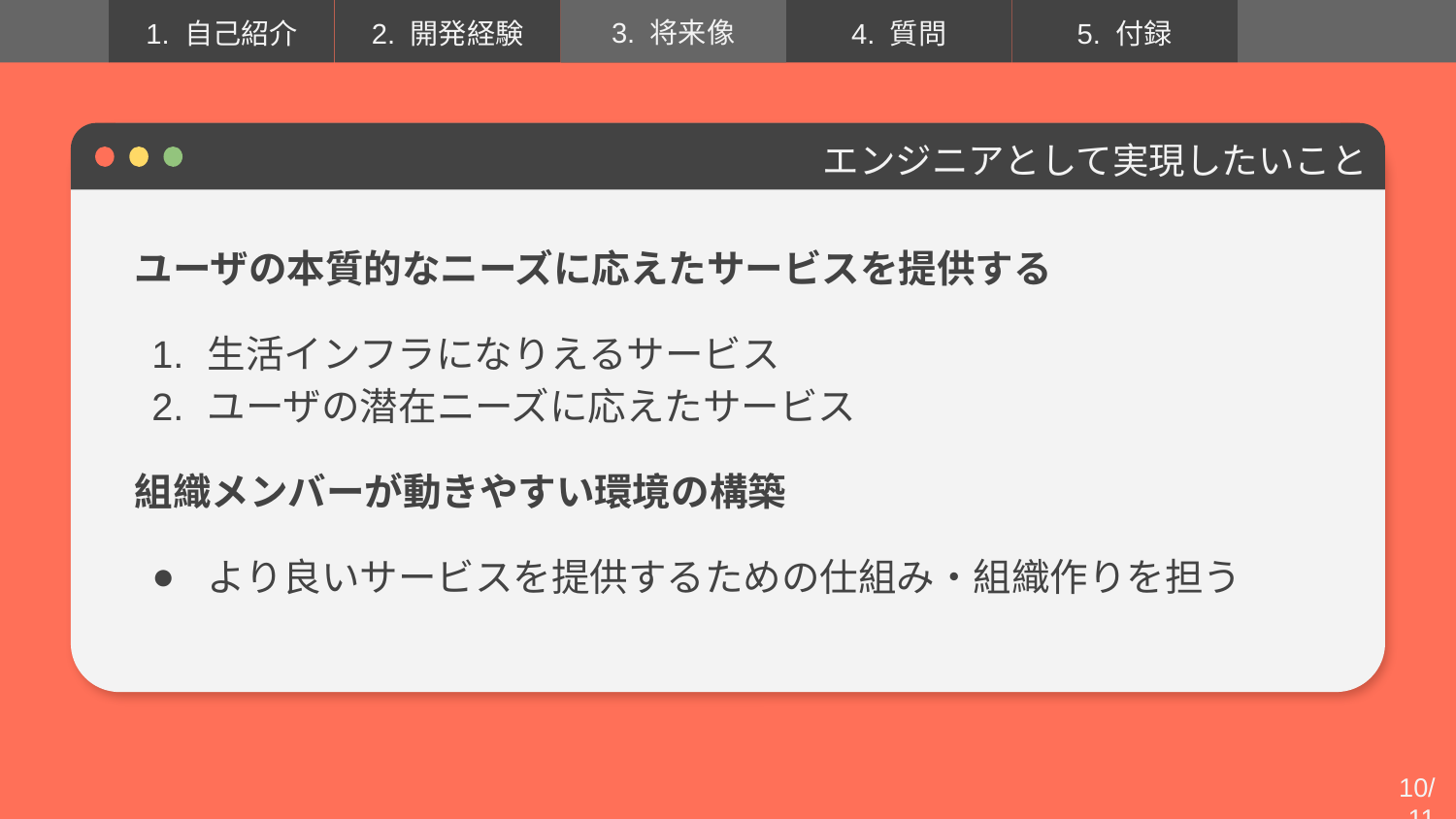

3. 将来像

エンジニアとして実現したいこと
ユーザの本質的なニーズに応えたサービスを提供する
生活インフラになりえるサービス
ユーザの潜在ニーズに応えたサービス
組織メンバーが動きやすい環境の構築
より良いサービスを提供するための仕組み・組織作りを担う
10/11